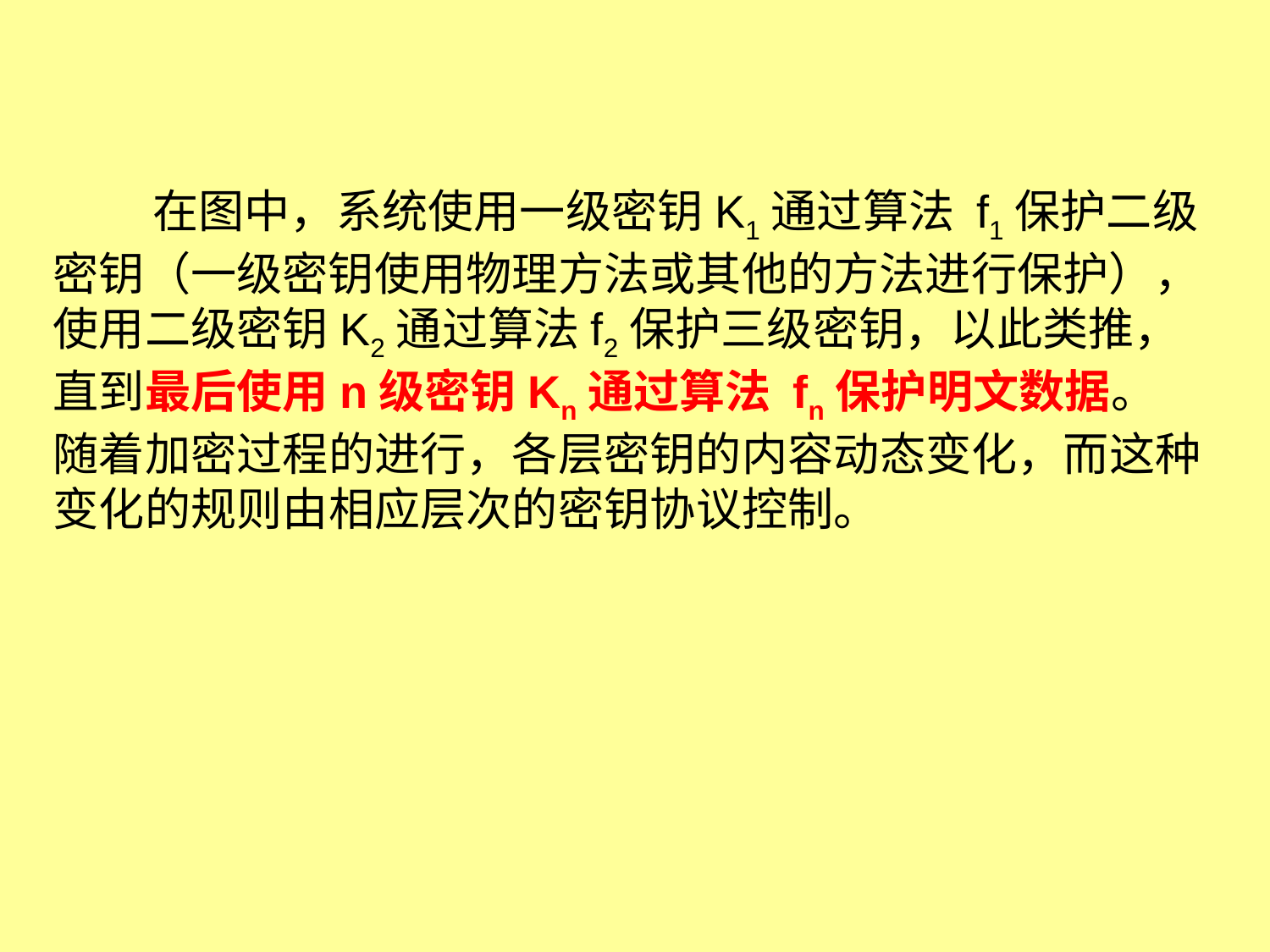

#
在图中，系统使用一级密钥K1通过算法 f1保护二级密钥（一级密钥使用物理方法或其他的方法进行保护），使用二级密钥K2通过算法f2保护三级密钥，以此类推，直到最后使用n级密钥Kn通过算法 fn保护明文数据。随着加密过程的进行，各层密钥的内容动态变化，而这种变化的规则由相应层次的密钥协议控制。